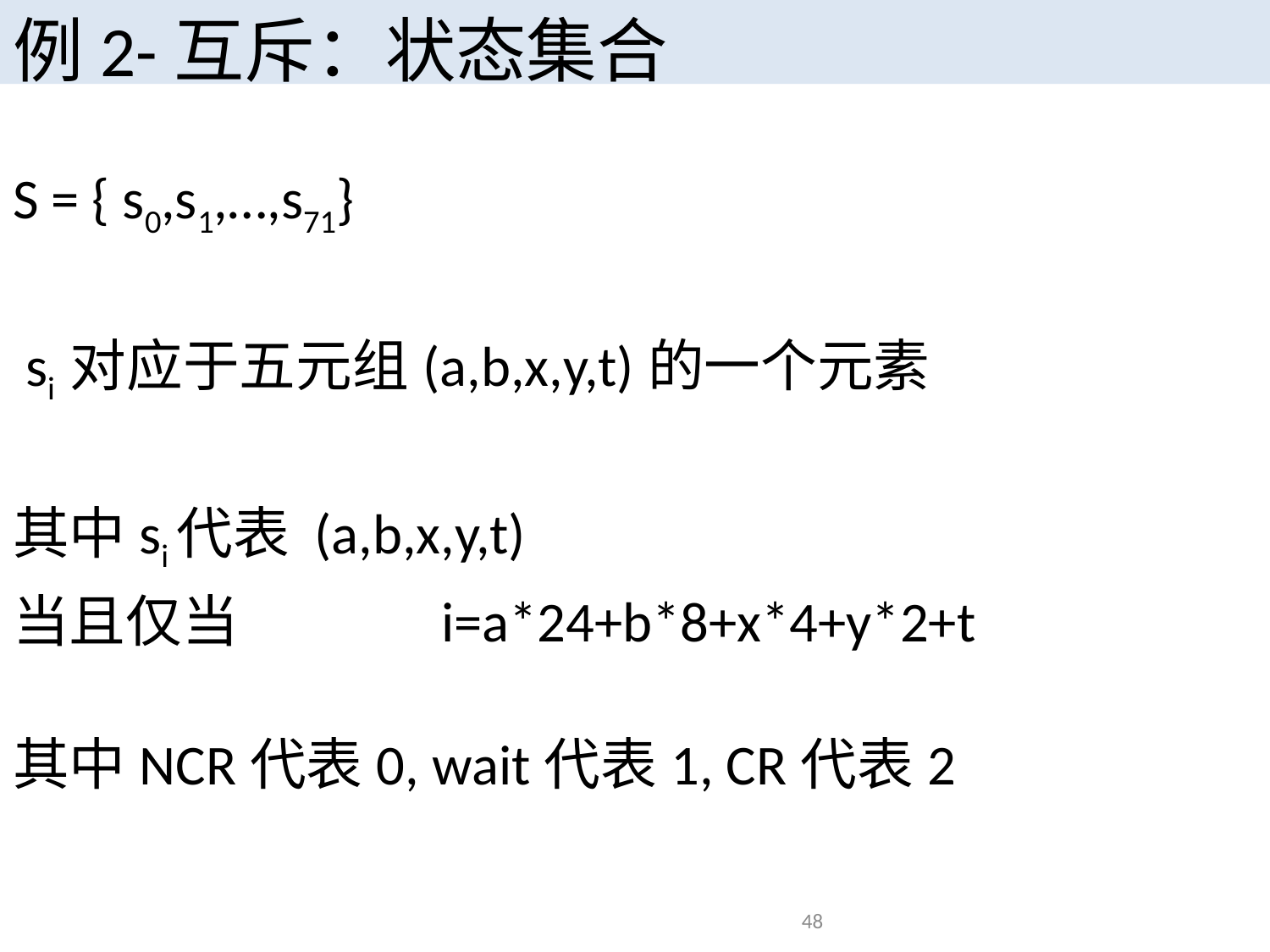

例2-互斥：状态集合
S = { s0,s1,…,s71}

 si 对应于五元组(a,b,x,y,t)的一个元素

其中si代表	(a,b,x,y,t)
当且仅当		i=a*24+b*8+x*4+y*2+t

其中NCR代表0, wait代表1, CR代表2

48